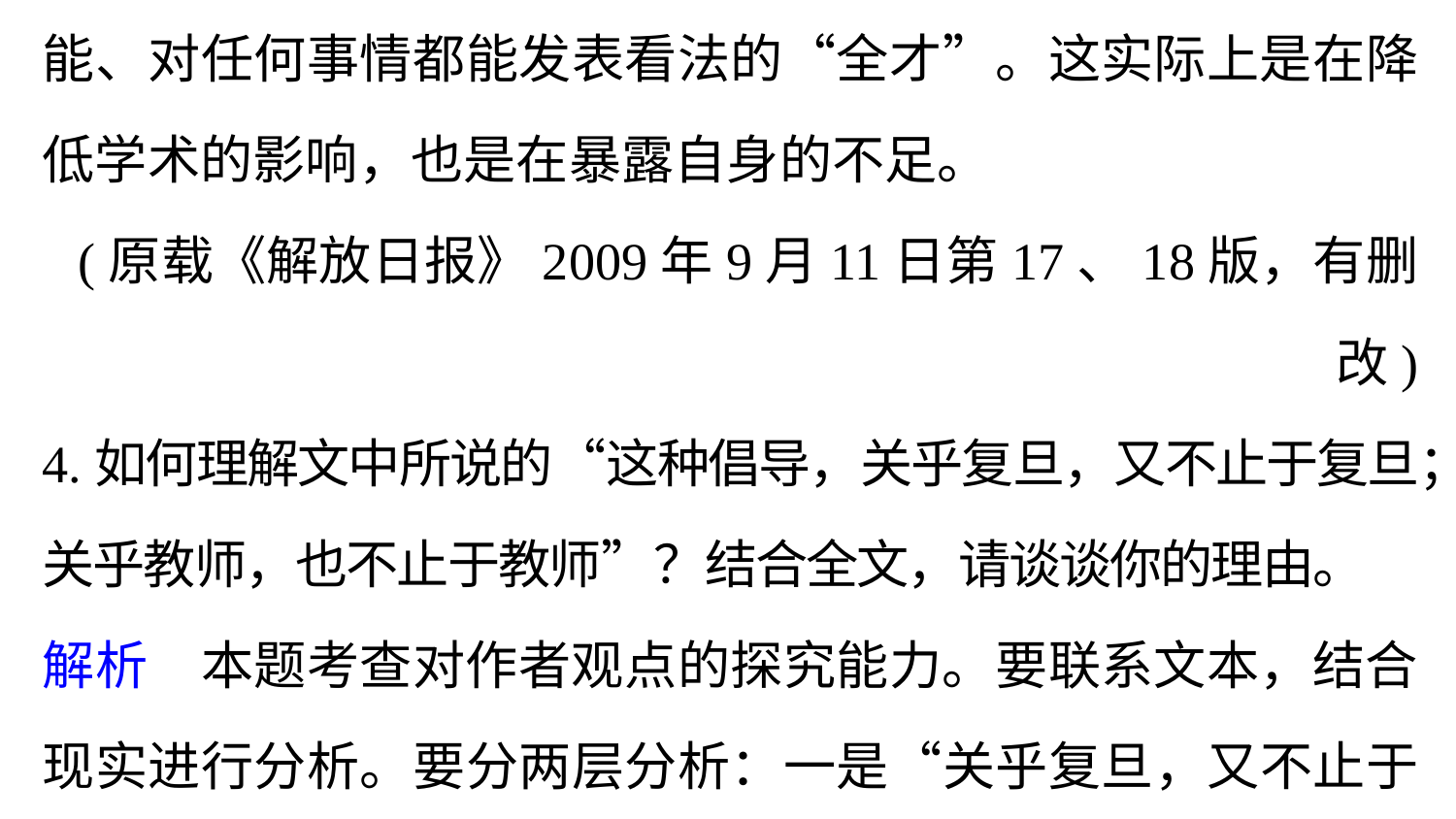

能、对任何事情都能发表看法的“全才”。这实际上是在降低学术的影响，也是在暴露自身的不足。
(原载《解放日报》2009年9月11日第17、18版，有删改)
4.如何理解文中所说的“这种倡导，关乎复旦，又不止于复旦；关乎教师，也不止于教师”？结合全文，请谈谈你的理由。
解析　本题考查对作者观点的探究能力。要联系文本，结合现实进行分析。要分两层分析：一是“关乎复旦，又不止于复旦”，二是“关乎教师，也不止于教师”。